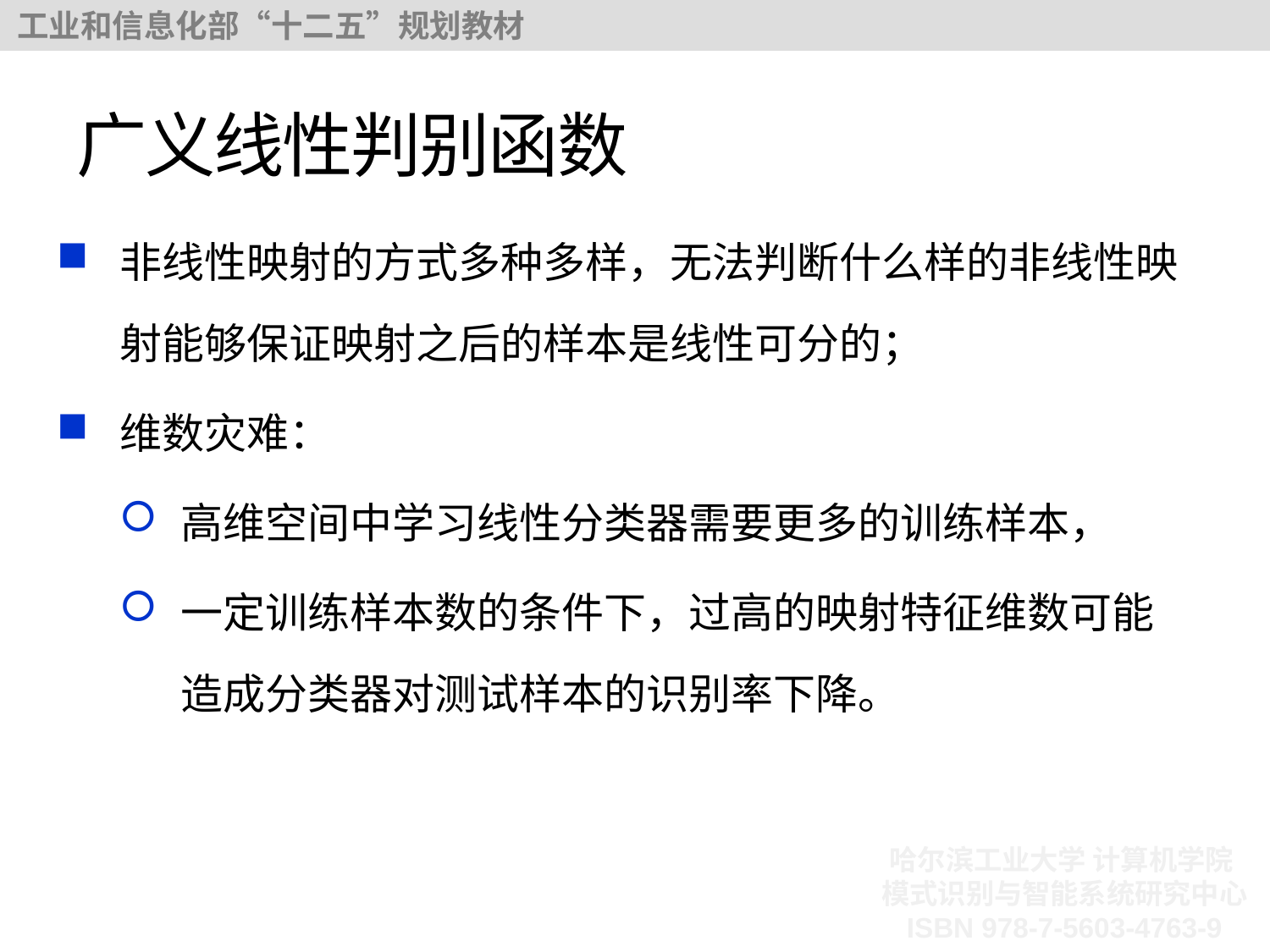

# 广义线性判别函数

非线性映射的方式多种多样，无法判断什么样的非线性映射能够保证映射之后的样本是线性可分的；
维数灾难：
高维空间中学习线性分类器需要更多的训练样本，
一定训练样本数的条件下，过高的映射特征维数可能造成分类器对测试样本的识别率下降。